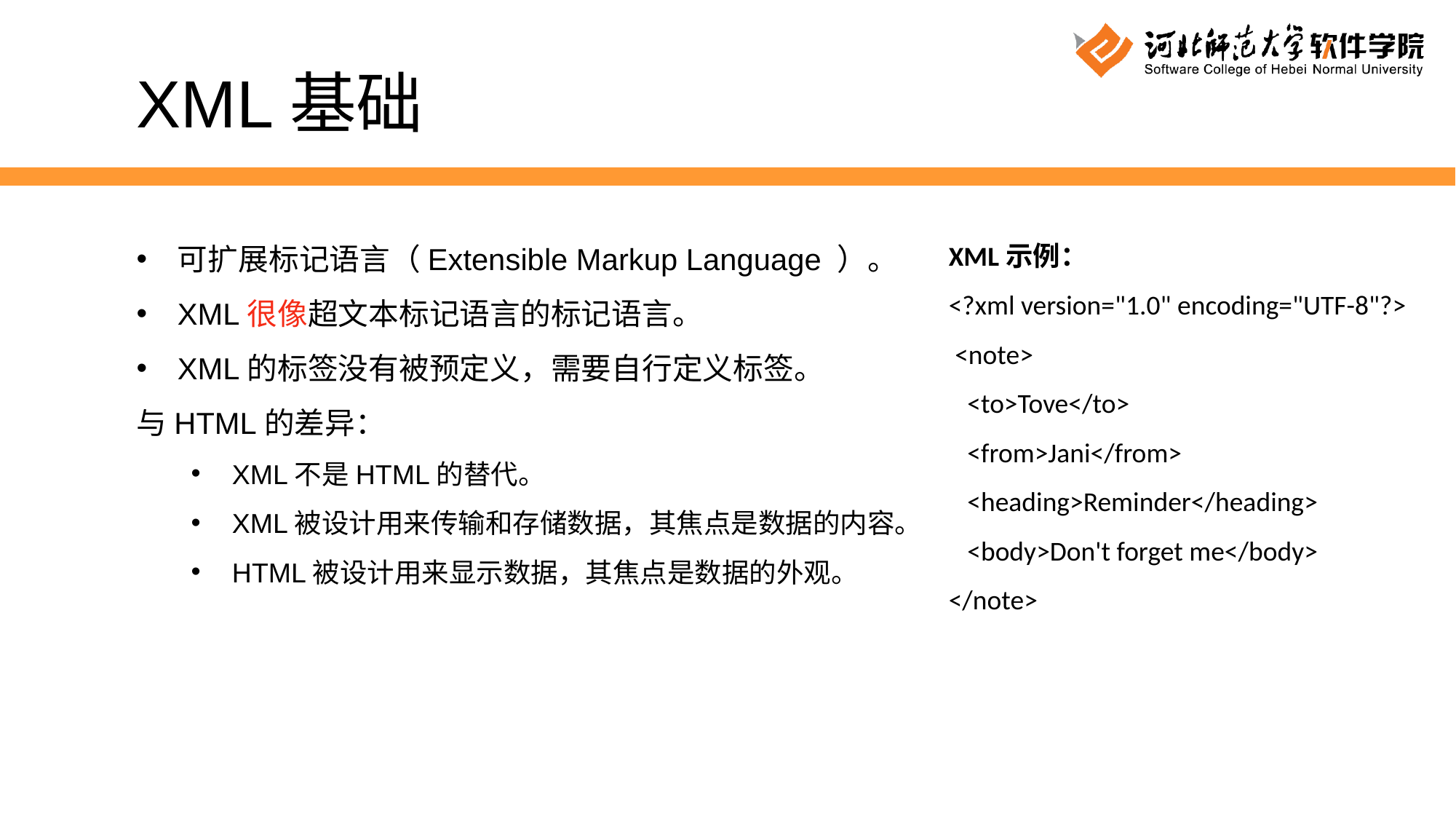

XML基础
可扩展标记语言（Extensible Markup Language ）。
XML很像超文本标记语言的标记语言。
XML的标签没有被预定义，需要自行定义标签。
与HTML的差异：
XML不是HTML的替代。
XML被设计用来传输和存储数据，其焦点是数据的内容。
HTML被设计用来显示数据，其焦点是数据的外观。

XML示例：
<?xml version="1.0" encoding="UTF-8"?>
 <note>
   <to>Tove</to>
   <from>Jani</from>
   <heading>Reminder</heading>
   <body>Don't forget me</body>
</note>